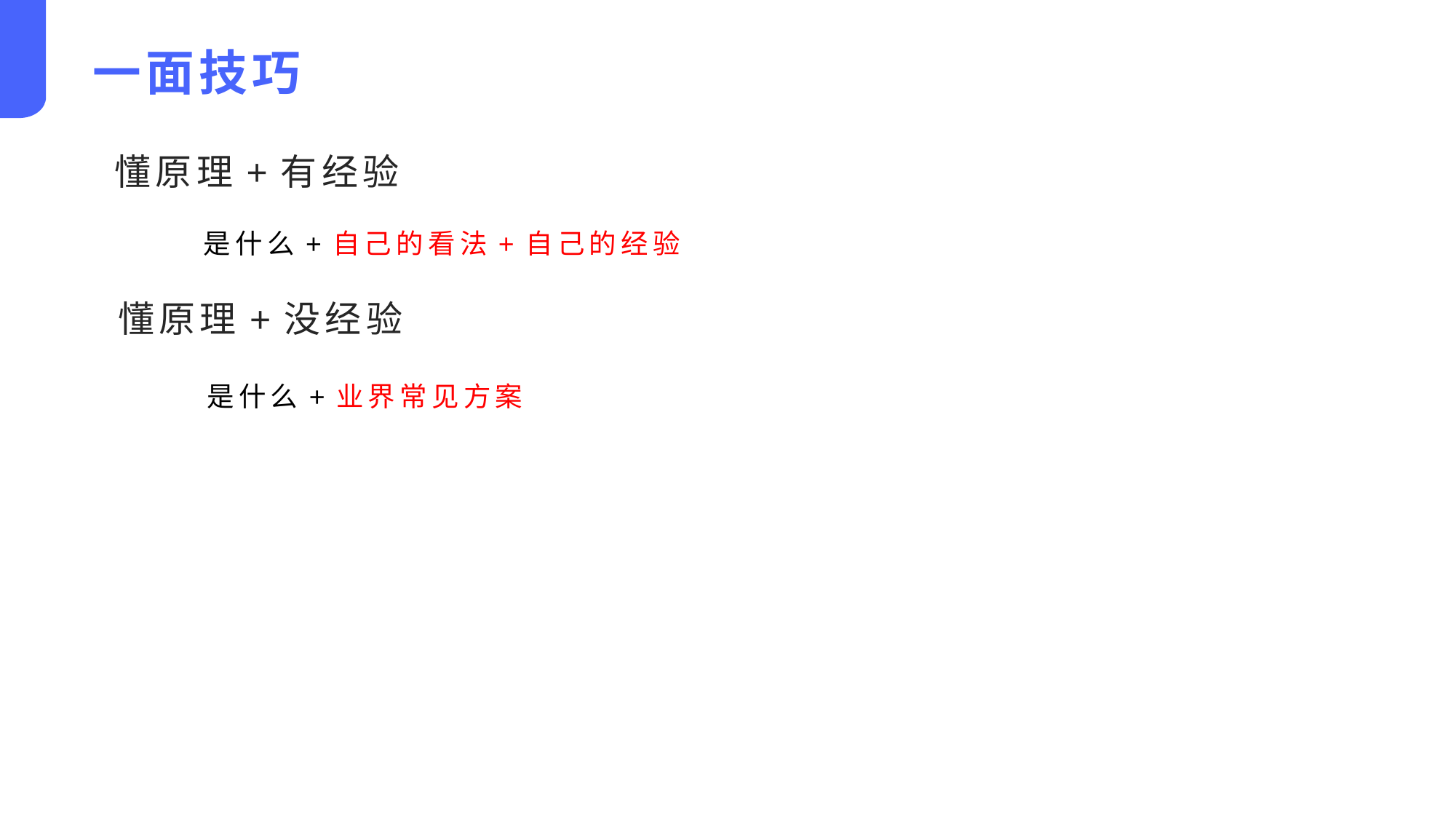

一面技巧
懂原理+有经验
是什么+自己的看法+自己的经验
懂原理+没经验
是什么+业界常见方案